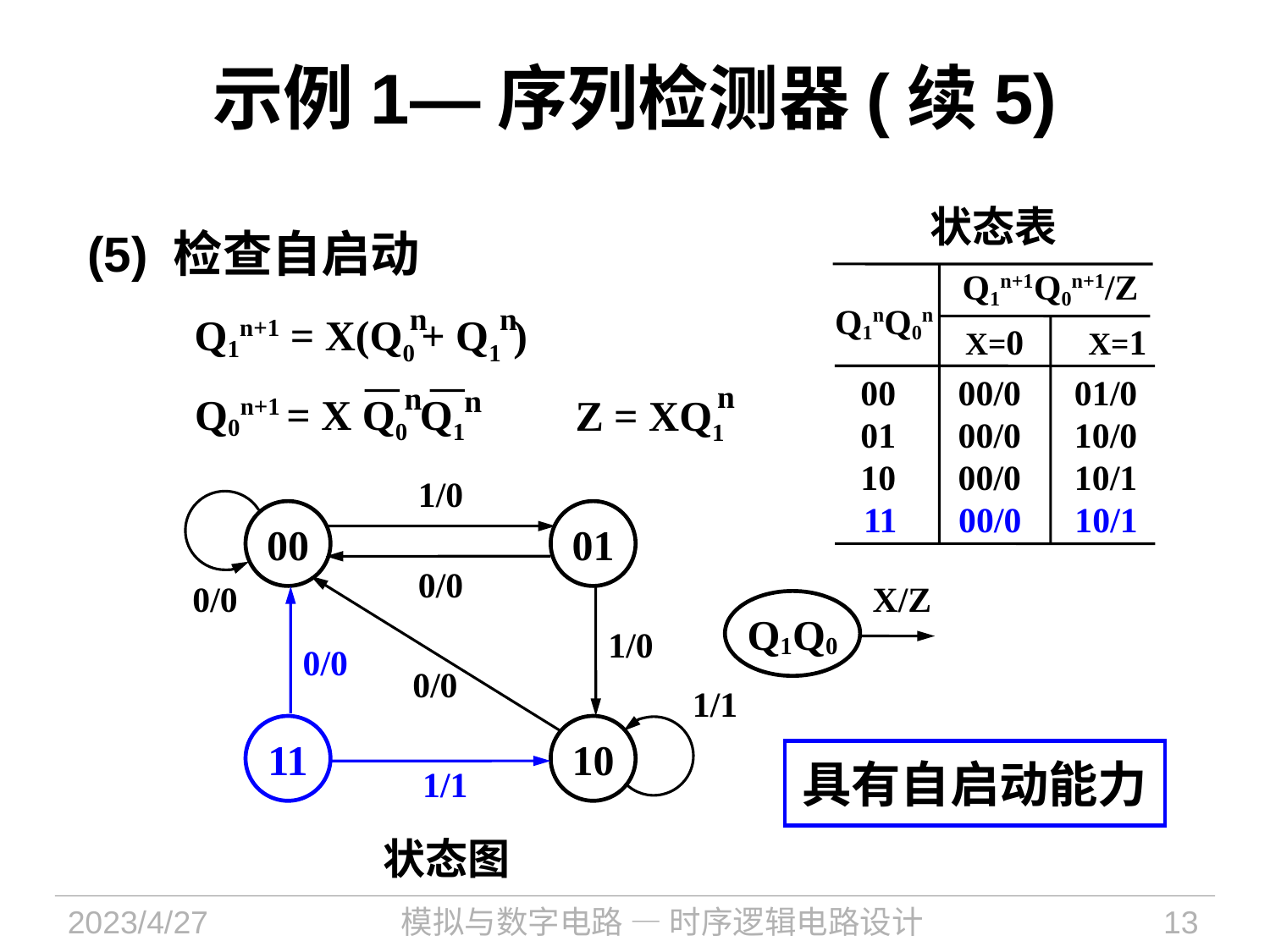

# 示例1—序列检测器(续5)
状态表
(5) 检查自启动
Q1n+1Q0n+1/Z

n
n
Q1n+1 = X(Q0 + Q1  )
Q1nQ0n
 X=0        X=1

00       00/0      01/0
01       00/0      10/0
10       00/0      10/1

n
   Z = XQ1
n
n
 Q0n+1 = X Q0  Q1

1/0
11
00/0      10/1

00
01

0/0
0/0
X/Z

0/0
11
1/1

Q1Q0
1/0

0/0
1/1
10

具有自启动能力
状态图
2023/4/27
模拟与数字电路 — 时序逻辑电路设计
13